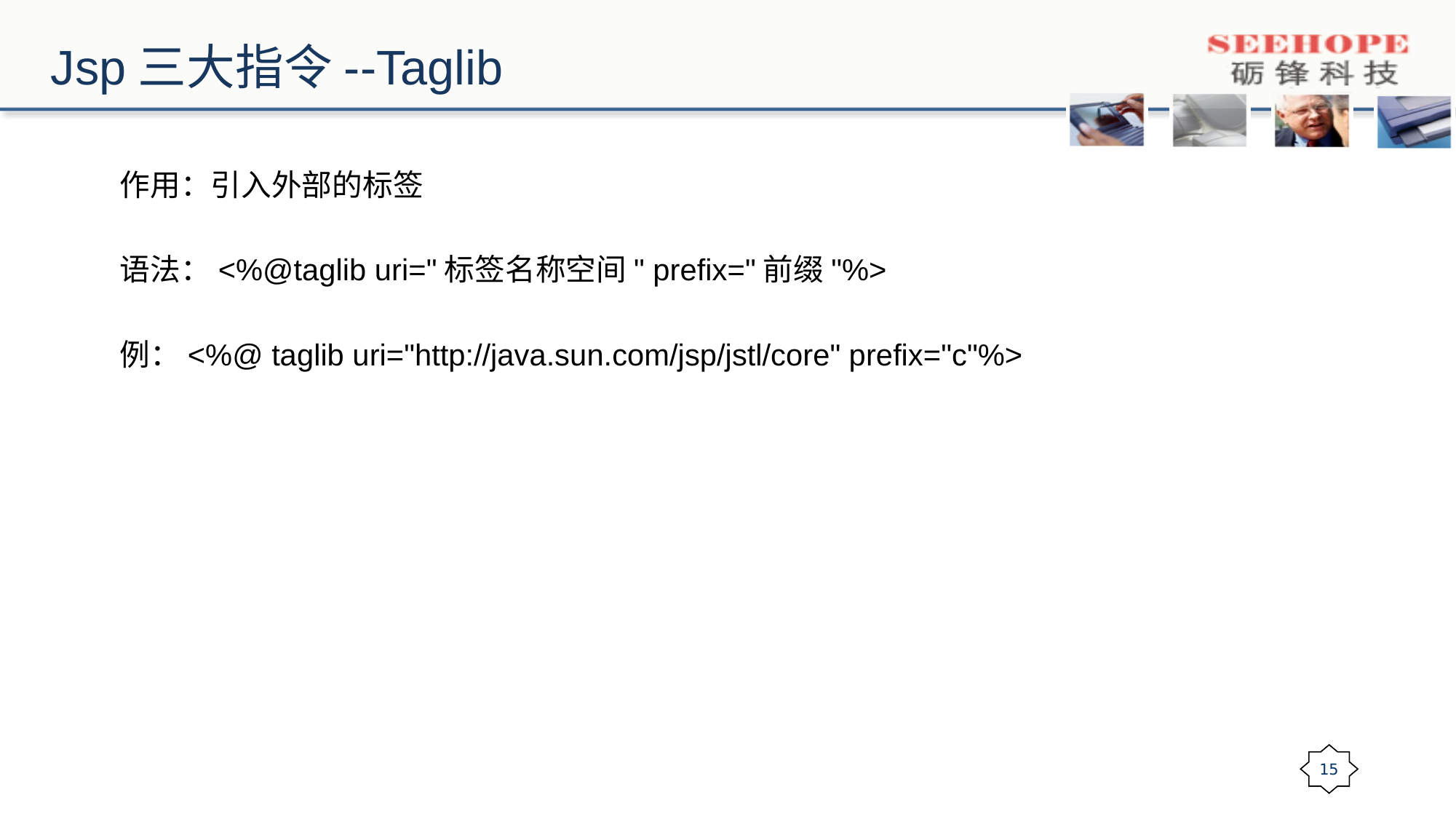

# Jsp三大指令--Taglib
作用：引入外部的标签

语法：<%@taglib uri="标签名称空间" prefix="前缀"%>

例：<%@ taglib uri="http://java.sun.com/jsp/jstl/core" prefix="c"%>